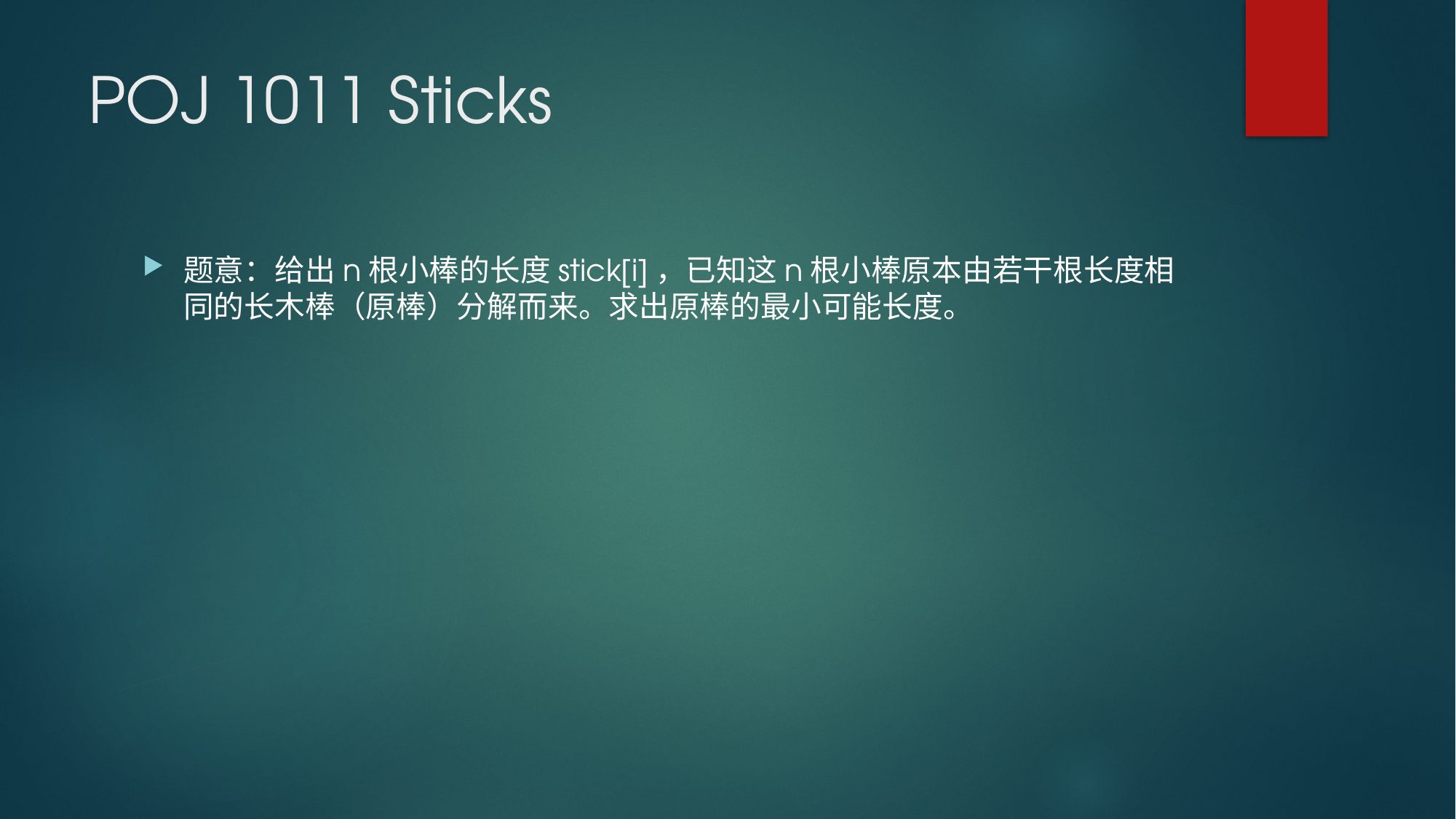

# POJ 1011 Sticks
题意：给出n根小棒的长度stick[i]，已知这n根小棒原本由若干根长度相同的长木棒（原棒）分解而来。求出原棒的最小可能长度。